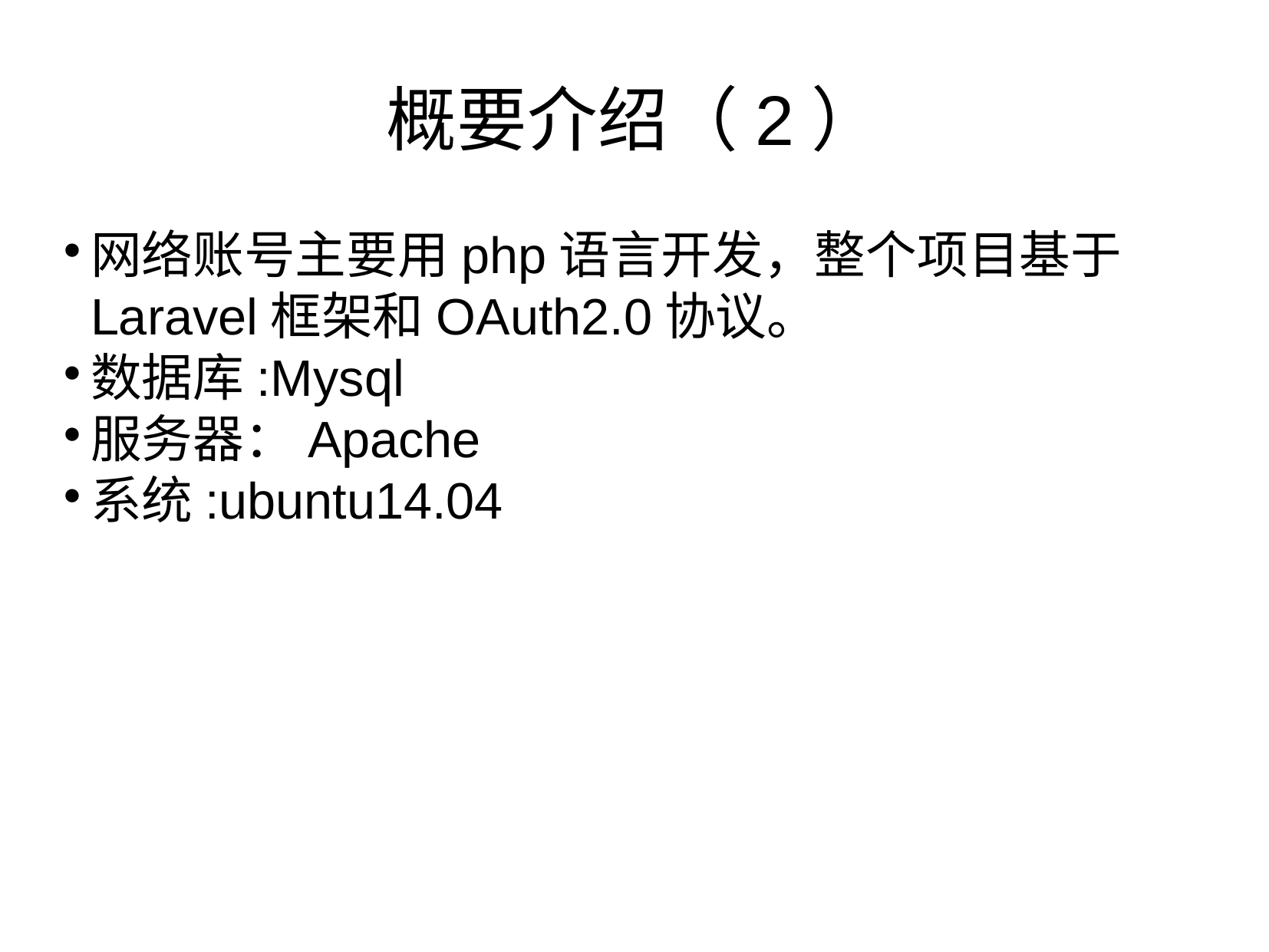

概要介绍（2）
网络账号主要用php语言开发，整个项目基于Laravel框架和OAuth2.0协议。
数据库:Mysql
服务器：Apache
系统:ubuntu14.04